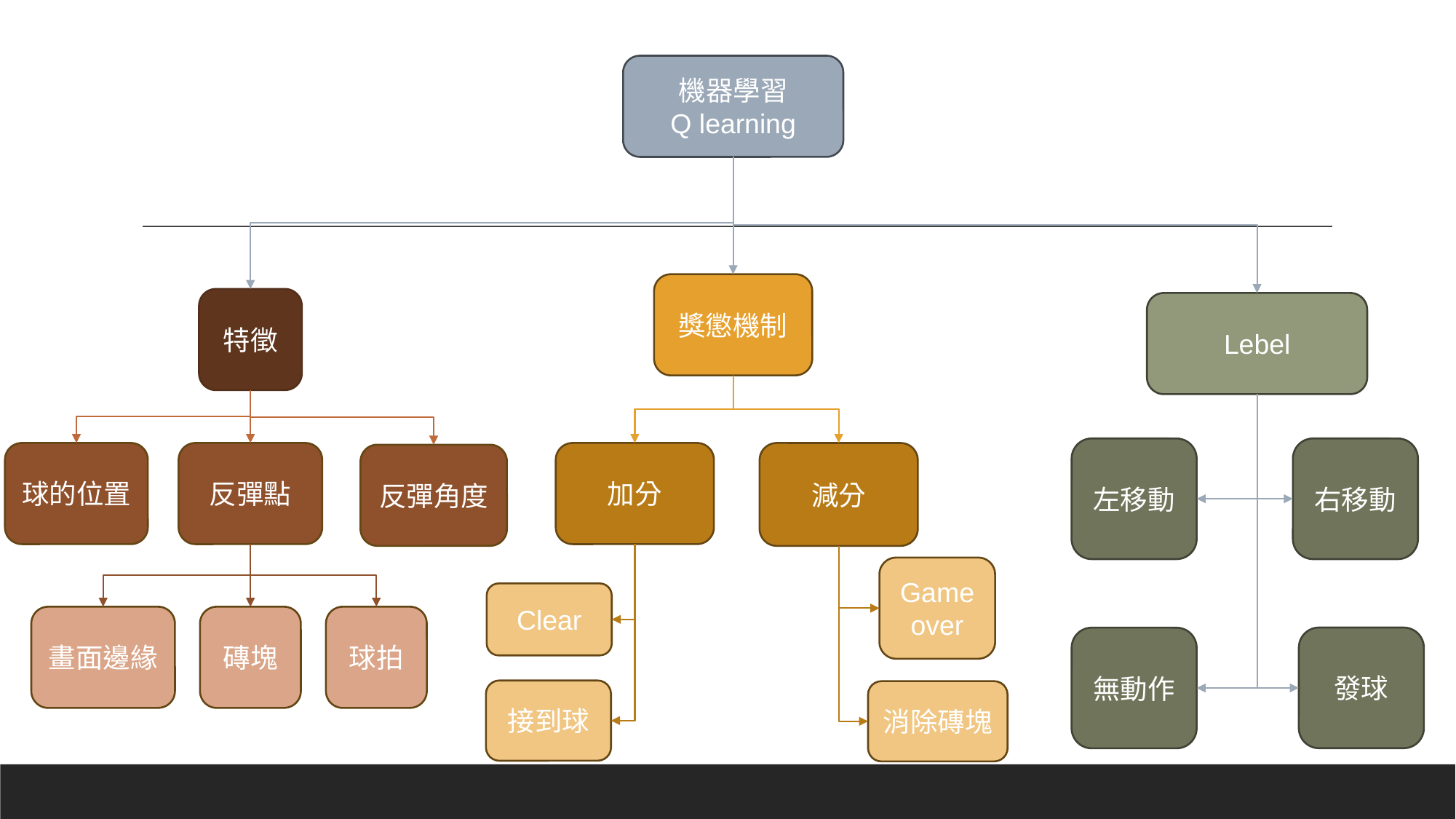

機器學習
Q learning
獎懲機制
特徵
Lebel
左移動
右移動
減分
球的位置
加分
反彈點
反彈角度
Game
over
Clear
畫面邊緣
磚塊
球拍
發球
無動作
接到球
消除磚塊